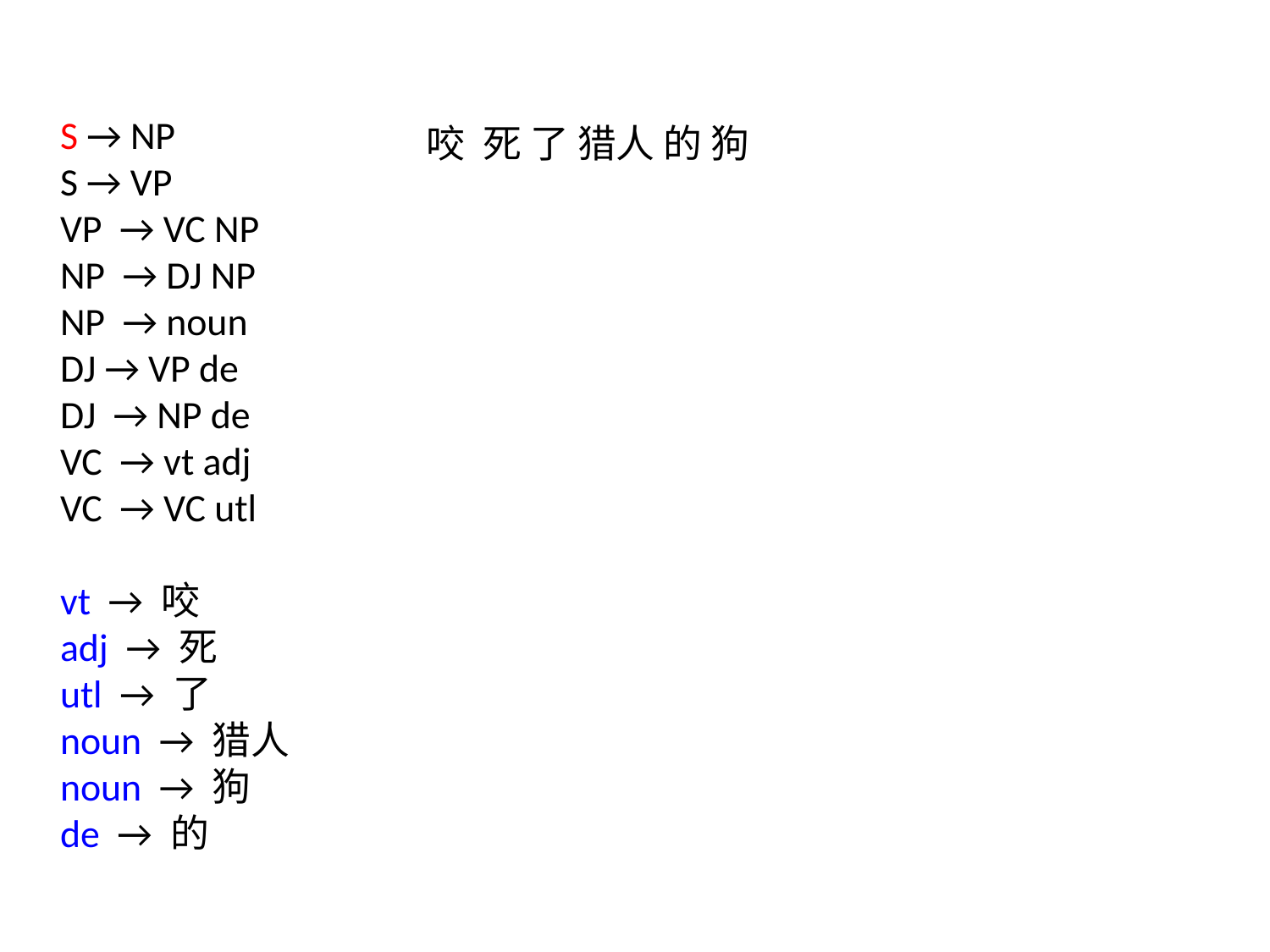

S → NP
S → VP
VP  → VC NP
NP  → DJ NP
NP  → noun
DJ → VP de
DJ  → NP de
VC  → vt adj
VC  → VC utl

vt  → 咬
adj  → 死
utl  → 了
noun  → 猎人
noun  → 狗
de  → 的
咬  死 了 猎人 的 狗